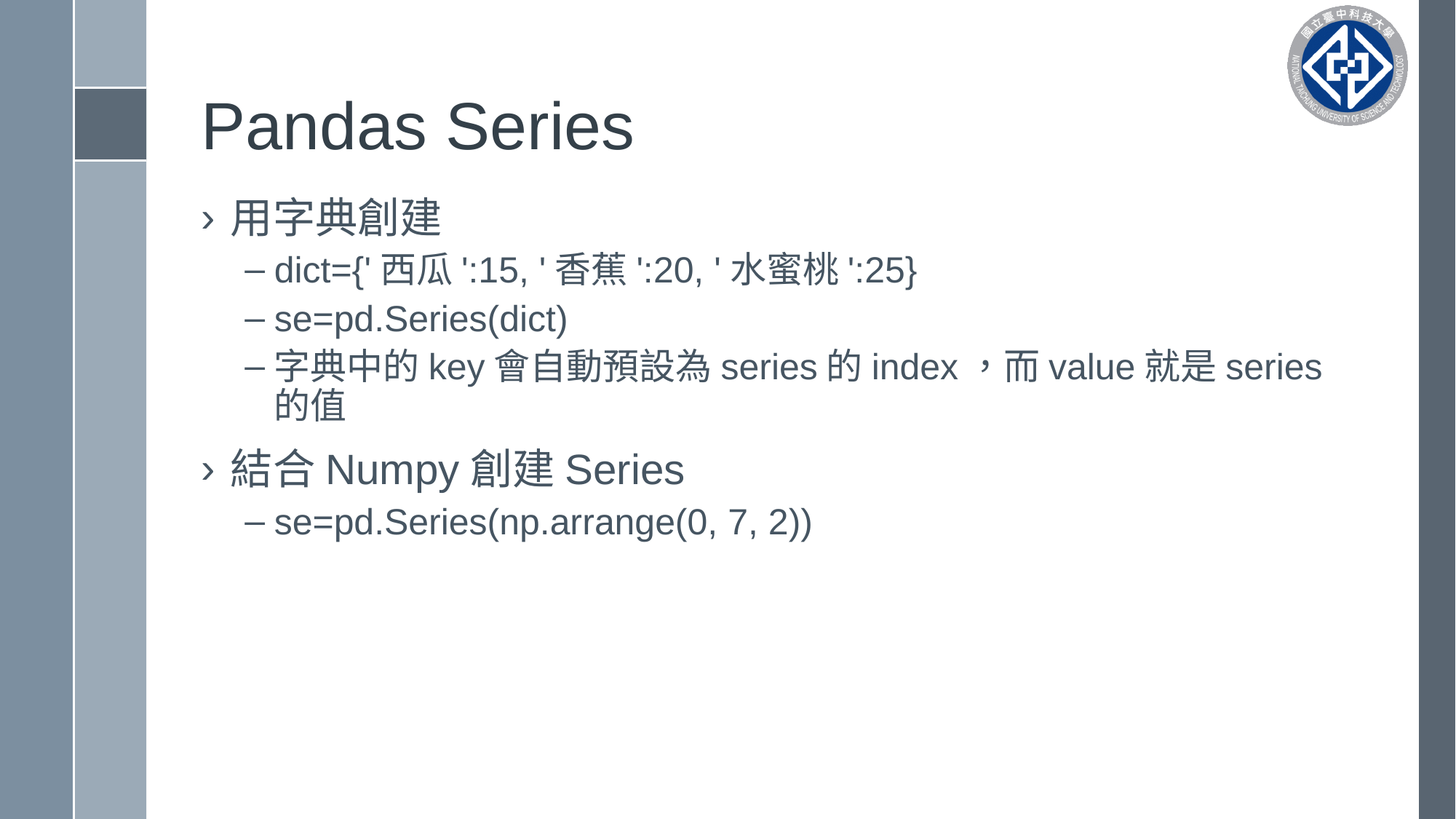

# Pandas Series
用字典創建
dict={'西瓜':15, '香蕉':20, '水蜜桃':25}
se=pd.Series(dict)
字典中的key會自動預設為series的index，而value就是series的值
結合Numpy創建Series
se=pd.Series(np.arrange(0, 7, 2))